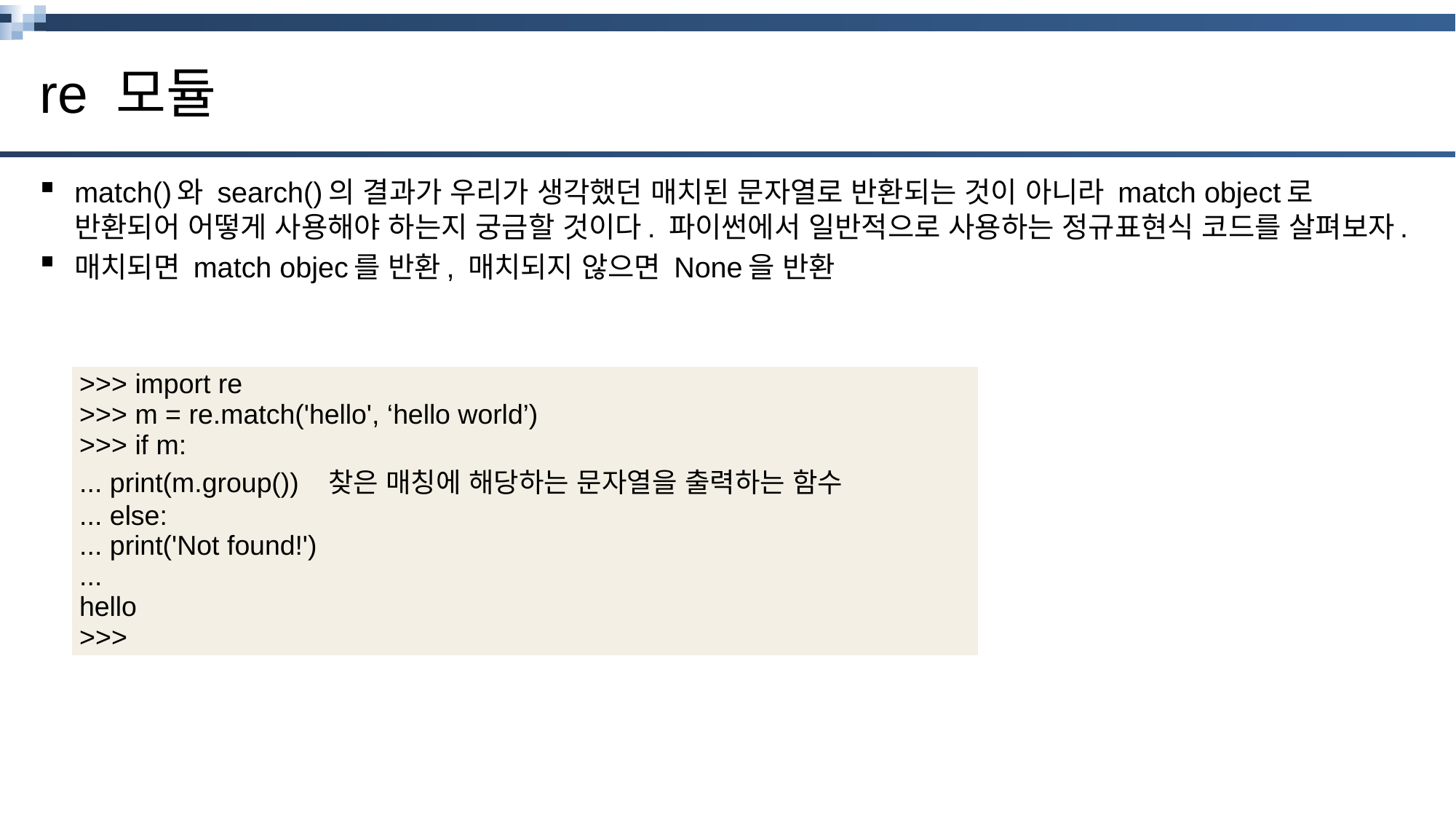

# re 모듈
match()와 search()의 결과가 우리가 생각했던 매치된 문자열로 반환되는 것이 아니라 match object로 반환되어 어떻게 사용해야 하는지 궁금할 것이다. 파이썬에서 일반적으로 사용하는 정규표현식 코드를 살펴보자.
매치되면 match objec를 반환, 매치되지 않으면 None을 반환
| >>> import re >>> m = re.match('hello', ‘hello world’) >>> if m: ... print(m.group()) 찾은 매칭에 해당하는 문자열을 출력하는 함수 ... else: ... print('Not found!') ... hello >>> |
| --- |